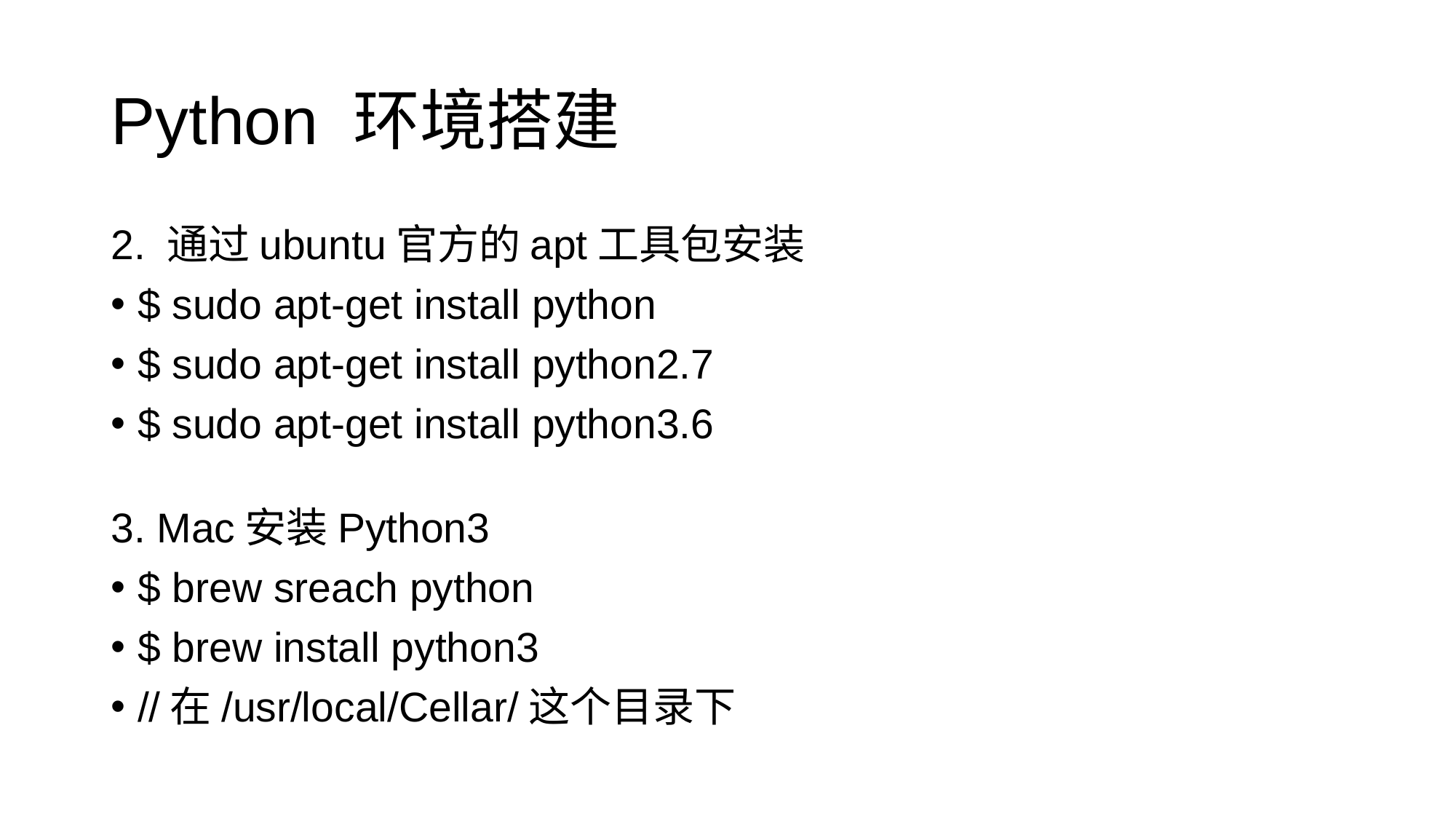

# Python 环境搭建
2. 通过ubuntu官方的apt工具包安装
$ sudo apt-get install python
$ sudo apt-get install python2.7
$ sudo apt-get install python3.6
3. Mac安装Python3
$ brew sreach python
$ brew install python3
//在/usr/local/Cellar/这个目录下